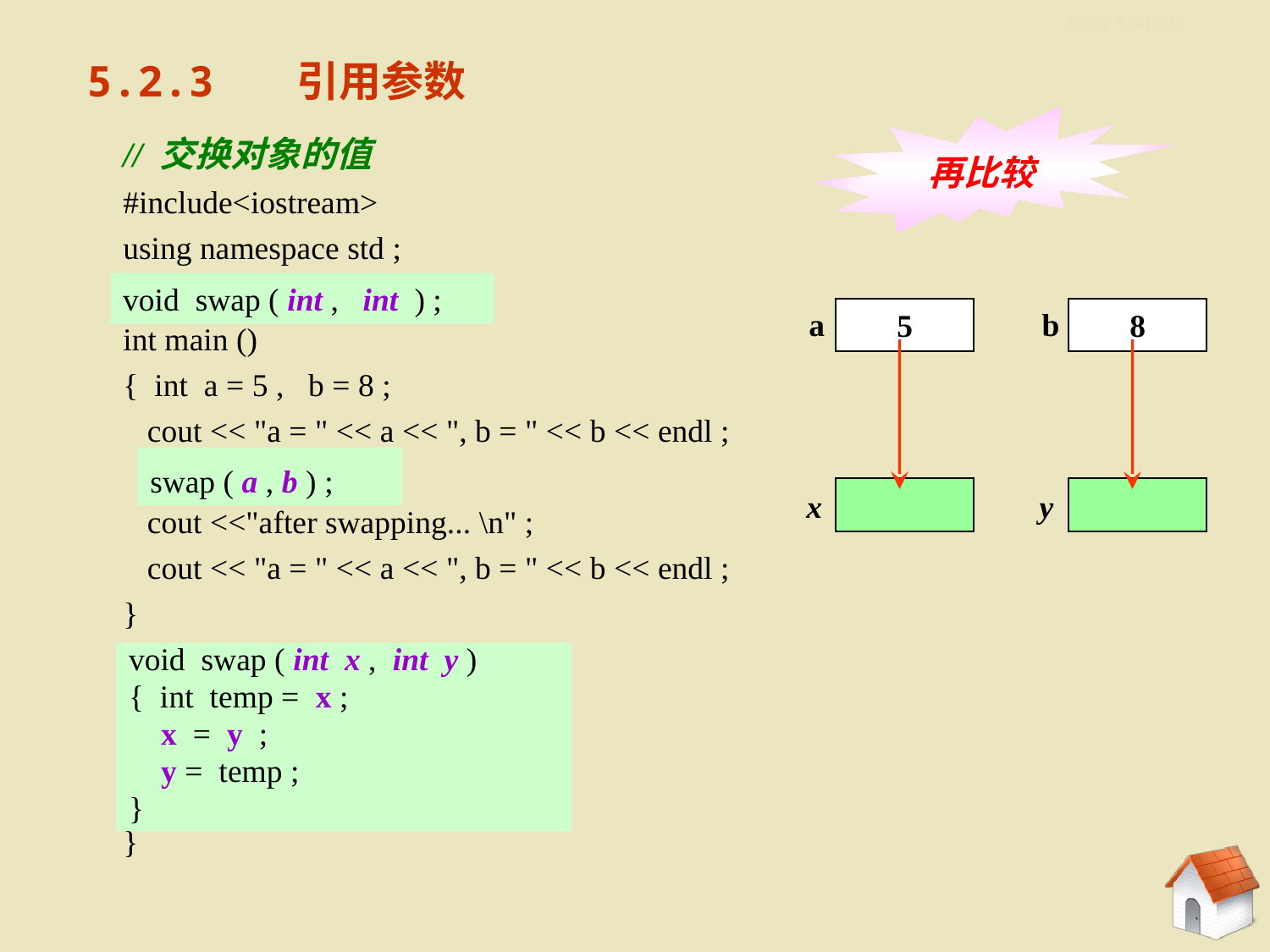

5.2.5 引用参数
5.2.3	 引用参数
再比较
// 交换对象的值
#include<iostream>
using namespace std ;
void  swap ( int , int ) ;
int main ()
{  int  a = 5 ,   b = 8 ;
   cout << "a = " << a << ", b = " << b << endl ;
   swap ( a , b ) ;
   cout <<"after swapping... \n" ;
   cout << "a = " << a << ", b = " << b << endl ;
}
void  swap ( int   x ,  int  y )
{  int  temp =  x ;
    x  =   y  ;
    y =  temp ;
}
void  swap ( int ,   int  ) ;
a
5
b
8

swap ( a , b ) ;

x

y
void  swap ( int  x ,  int  y )
{  int  temp =  x ;
    x  =  y  ;
    y =  temp ;
}